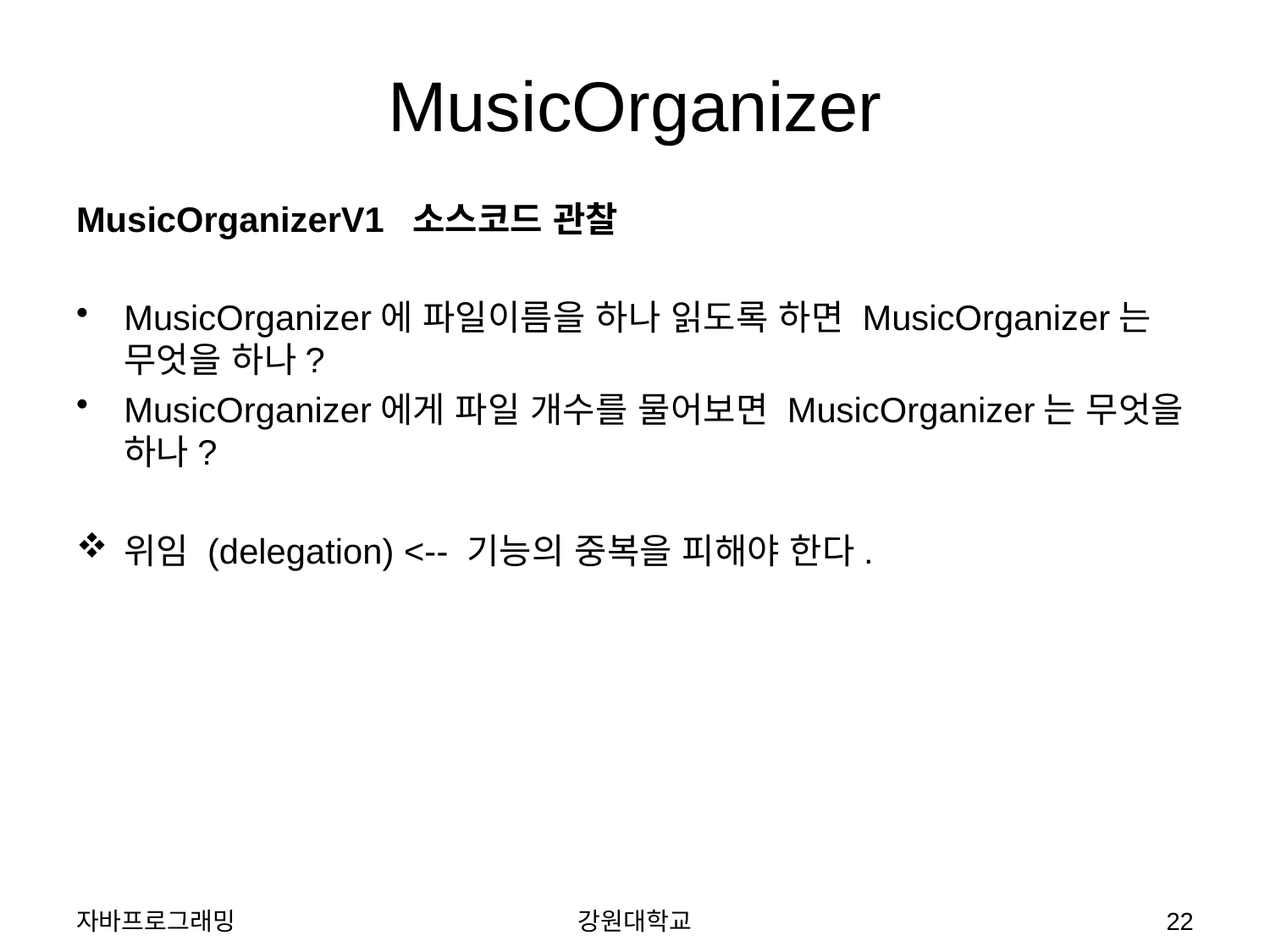

# MusicOrganizer
MusicOrganizerV1  소스코드 관찰

MusicOrganizer에 파일이름을 하나 읽도록 하면 MusicOrganizer는 무엇을 하나?
MusicOrganizer에게 파일 개수를 물어보면 MusicOrganizer는 무엇을 하나?

위임 (delegation) <-- 기능의 중복을 피해야 한다.

자바프로그래밍
강원대학교
22